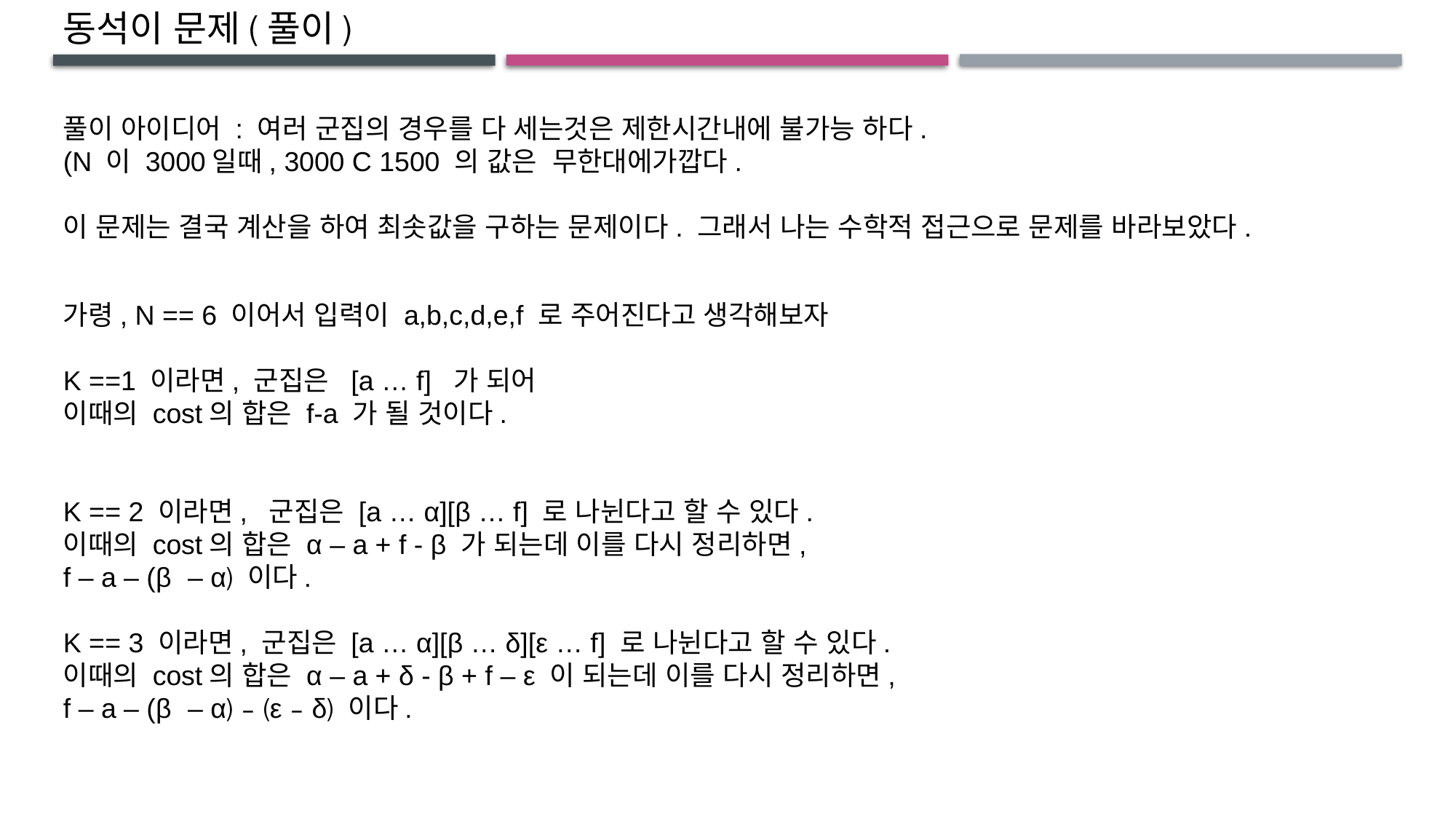

동석이 문제(풀이)
풀이 아이디어 : 여러 군집의 경우를 다 세는것은 제한시간내에 불가능 하다.
(N 이 3000일때, 3000 C 1500 의 값은  무한대에가깝다.

이 문제는 결국 계산을 하여 최솟값을 구하는 문제이다. 그래서 나는 수학적 접근으로 문제를 바라보았다.
가령, N == 6 이어서 입력이 a,b,c,d,e,f 로 주어진다고 생각해보자

K ==1 이라면, 군집은  [a … f]  가 되어
이때의 cost의 합은 f-a 가 될 것이다.

K == 2 이라면,  군집은 [a … α][β … f] 로 나뉜다고 할 수 있다.
이때의 cost의 합은 α – a + f - β 가 되는데 이를 다시 정리하면,
f – a – (β  – α) 이다.

K == 3 이라면, 군집은 [a … α][β … δ][ε … f] 로 나뉜다고 할 수 있다.
이때의 cost의 합은 α – a + δ - β + f – ε 이 되는데 이를 다시 정리하면,
f – a – (β  – α) – (ε – δ) 이다.